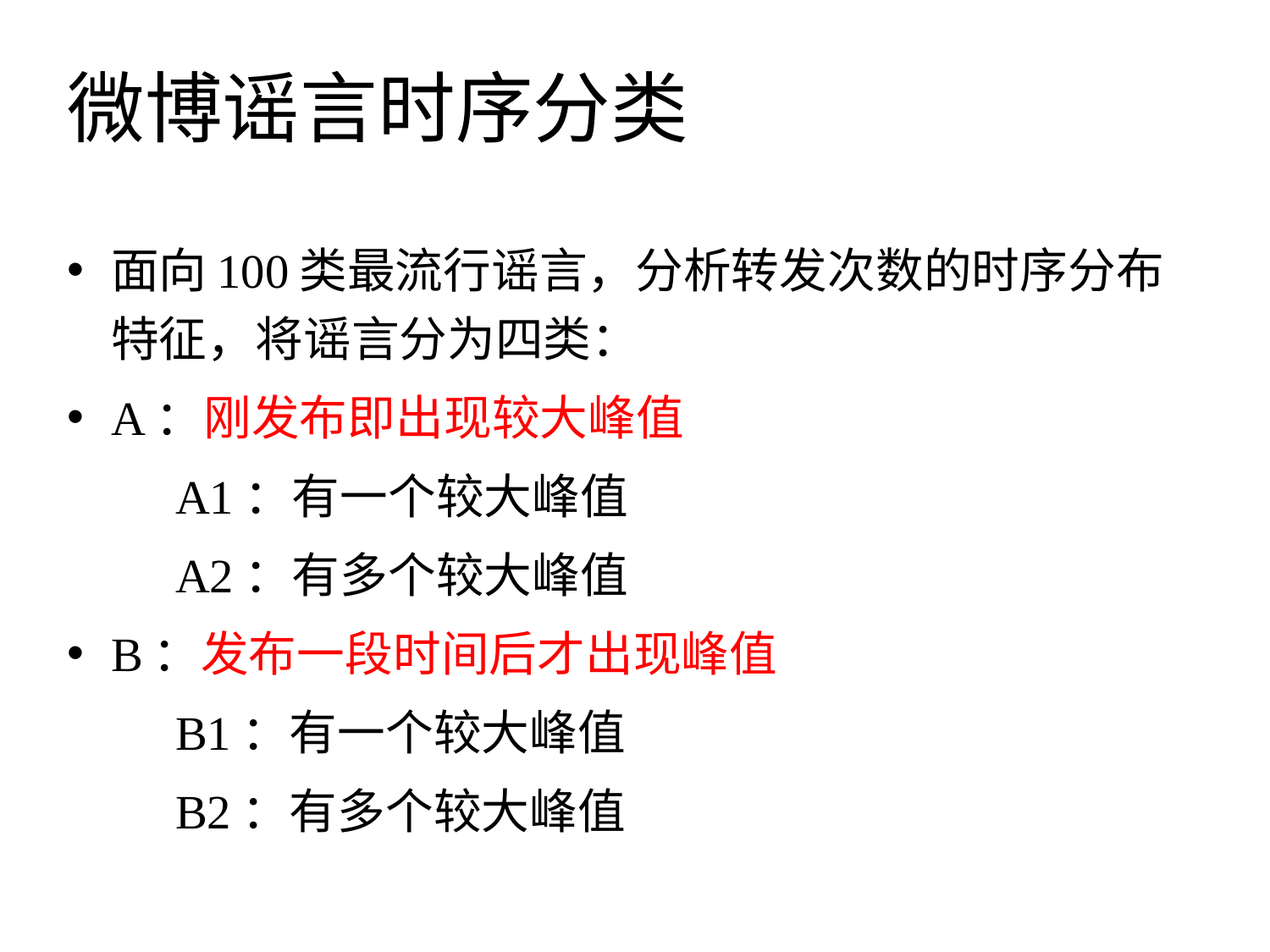

# 微博谣言时序分类
面向100类最流行谣言，分析转发次数的时序分布特征，将谣言分为四类：
A：刚发布即出现较大峰值
	A1：有一个较大峰值
	A2：有多个较大峰值
B：发布一段时间后才出现峰值
	B1：有一个较大峰值
	B2：有多个较大峰值